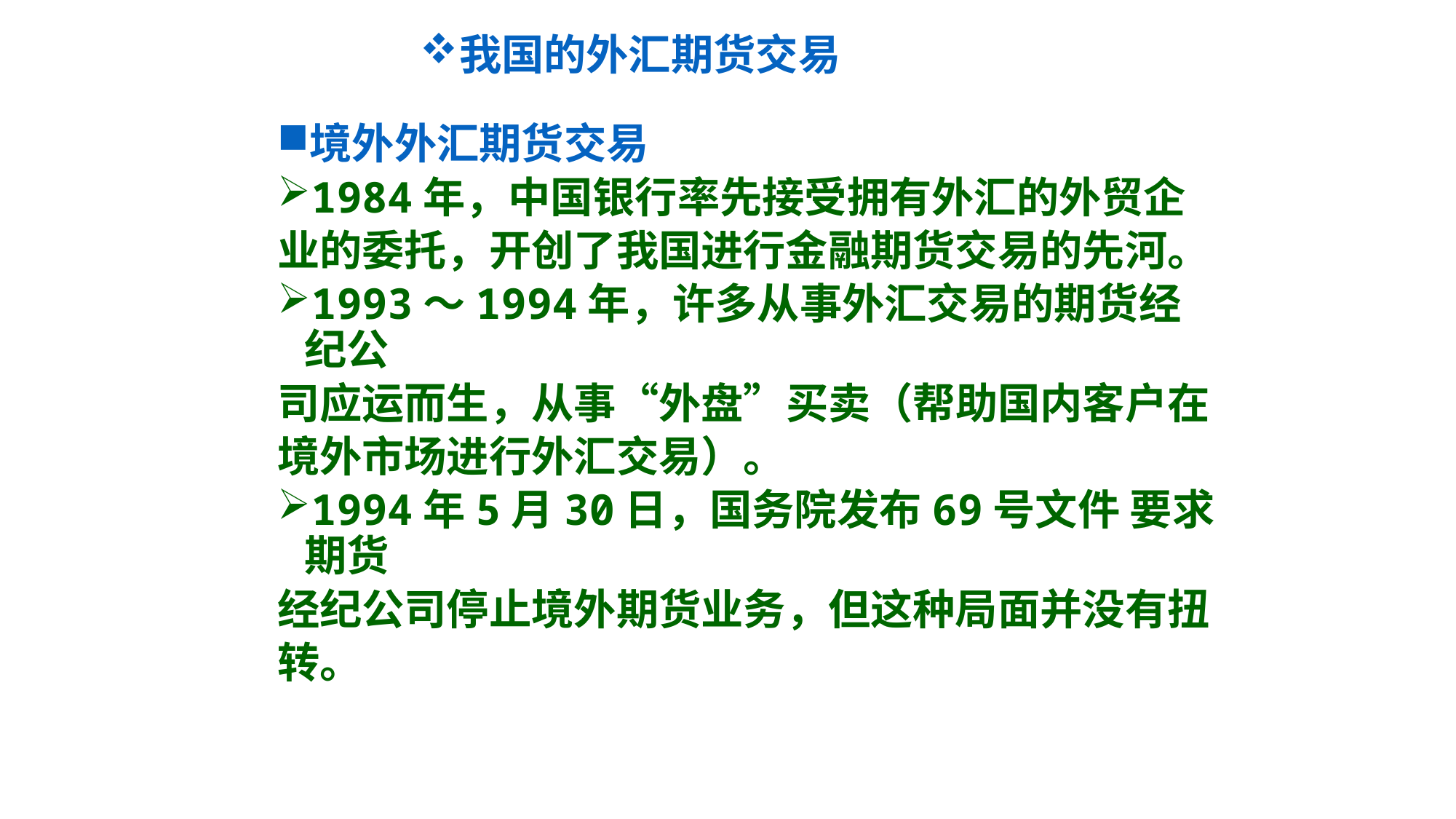

我国的外汇期货交易
境外外汇期货交易
1984年，中国银行率先接受拥有外汇的外贸企
业的委托，开创了我国进行金融期货交易的先河。
1993～1994年，许多从事外汇交易的期货经纪公
司应运而生，从事“外盘”买卖（帮助国内客户在
境外市场进行外汇交易）。
1994年5月30日，国务院发布69号文件 要求期货
经纪公司停止境外期货业务，但这种局面并没有扭
转。